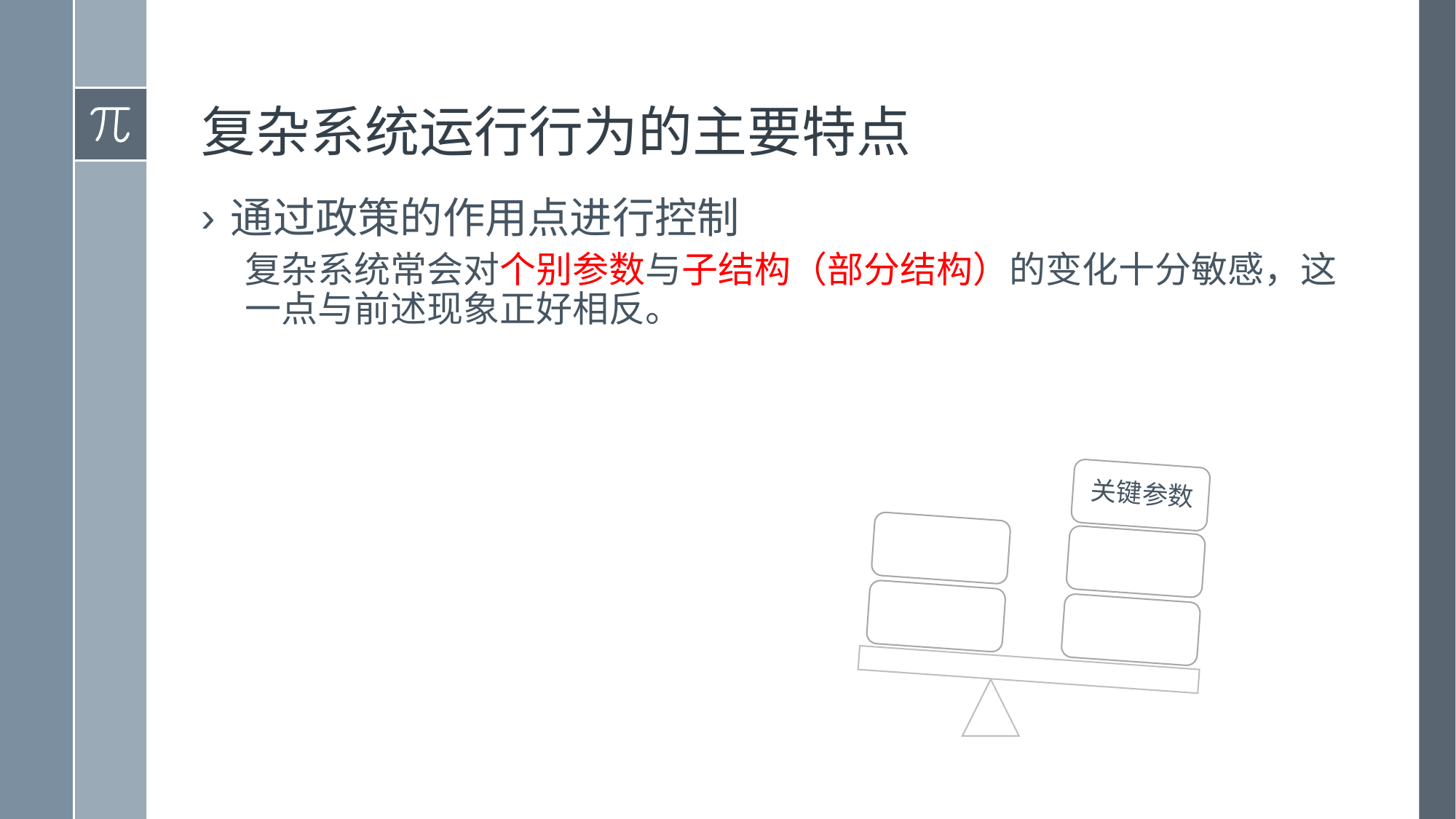

# 复杂系统运行行为的主要特点
通过政策的作用点进行控制
复杂系统常会对个别参数与子结构（部分结构）的变化十分敏感，这一点与前述现象正好相反。

关键参数